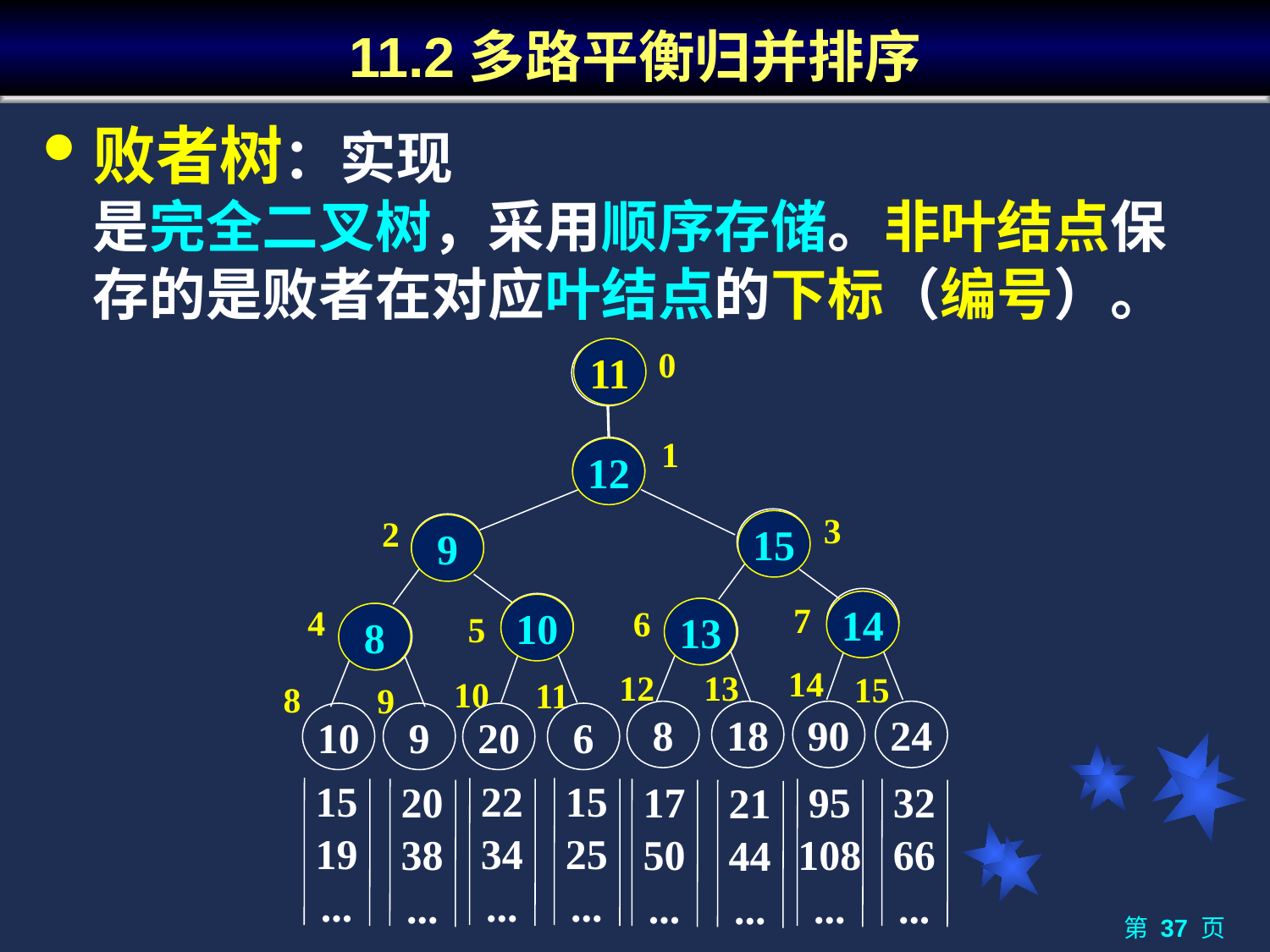

# 11.2多路平衡归并排序
败者树：实现
	是完全二叉树，采用顺序存储。非叶结点保存的是败者在对应叶结点的下标（编号）。
0
11
6
1
8

12
3
2
24
9

15
9
90
20
18
10

14
7
4
10
6
13
5
8
14
12
13
15
10
11
8
9
8
18
90
24
10
9
20
6
15
19
...
22
34
...
15
25
...
20
38
...
17
50
...
95
108
...
32
66
...
21
44
...
第 37 页